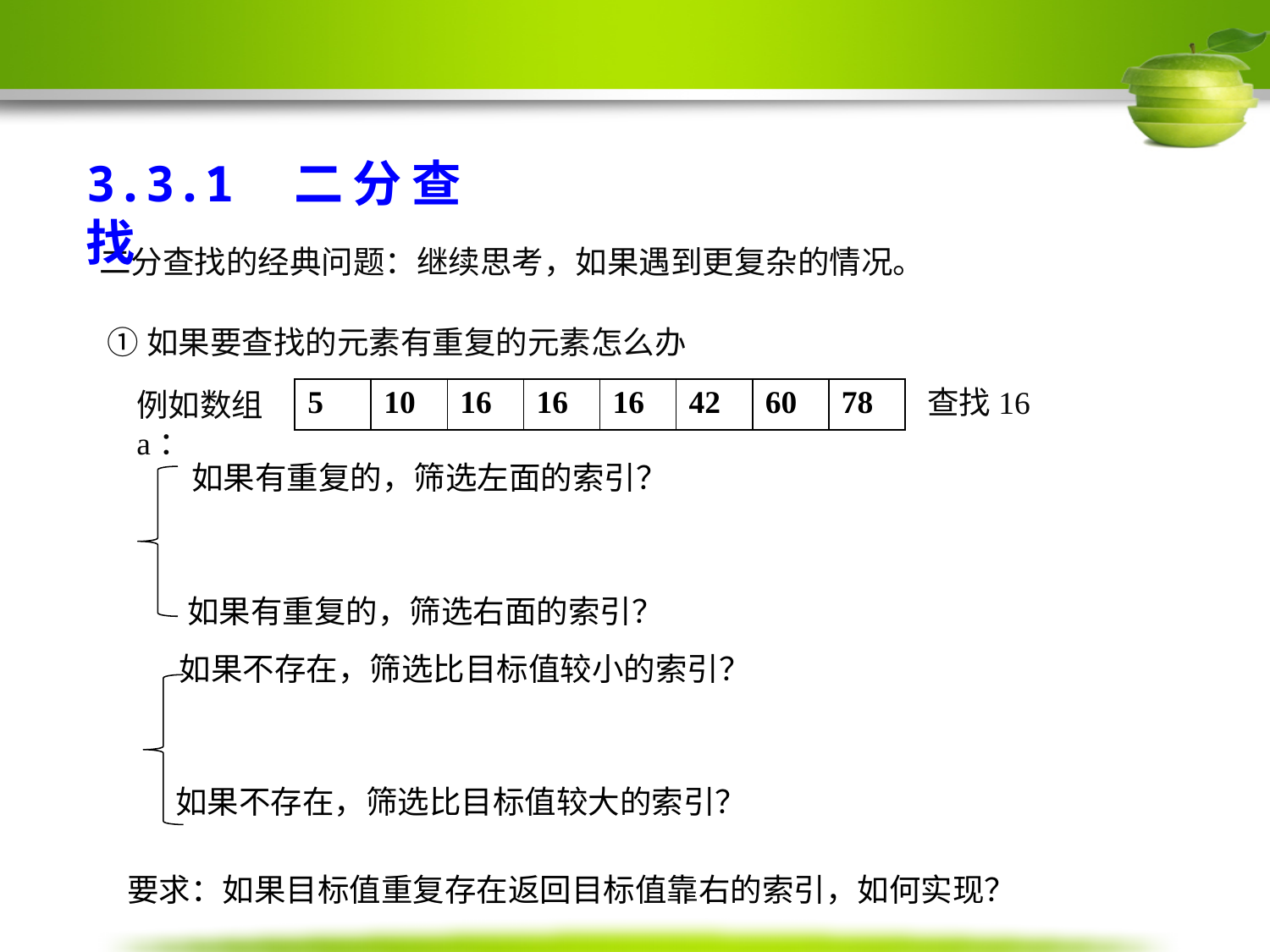

3.3.1 二分查找
二分查找的经典问题：继续思考，如果遇到更复杂的情况。
①如果要查找的元素有重复的元素怎么办
查找16
例如数组a：
| 5 | 10 | 16 | 16 | 16 | 42 | 60 | 78 |
| --- | --- | --- | --- | --- | --- | --- | --- |
如果有重复的，筛选左面的索引？

如果有重复的，筛选右面的索引？
如果不存在，筛选比目标值较小的索引？

如果不存在，筛选比目标值较大的索引？
要求：如果目标值重复存在返回目标值靠右的索引，如何实现？